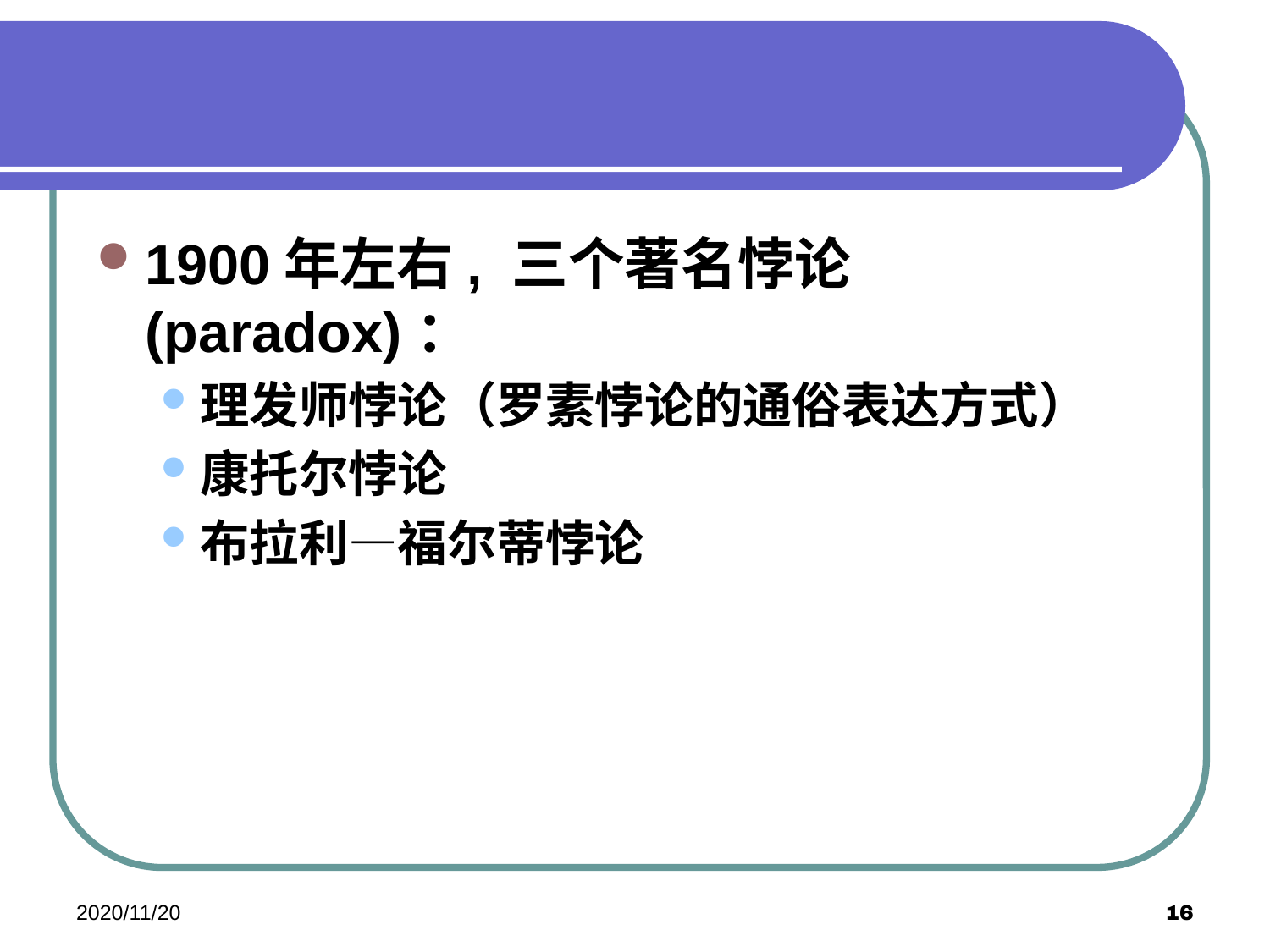

#
1900年左右, 三个著名悖论(paradox)：
理发师悖论（罗素悖论的通俗表达方式）
康托尔悖论
布拉利—福尔蒂悖论
2020/11/20
16